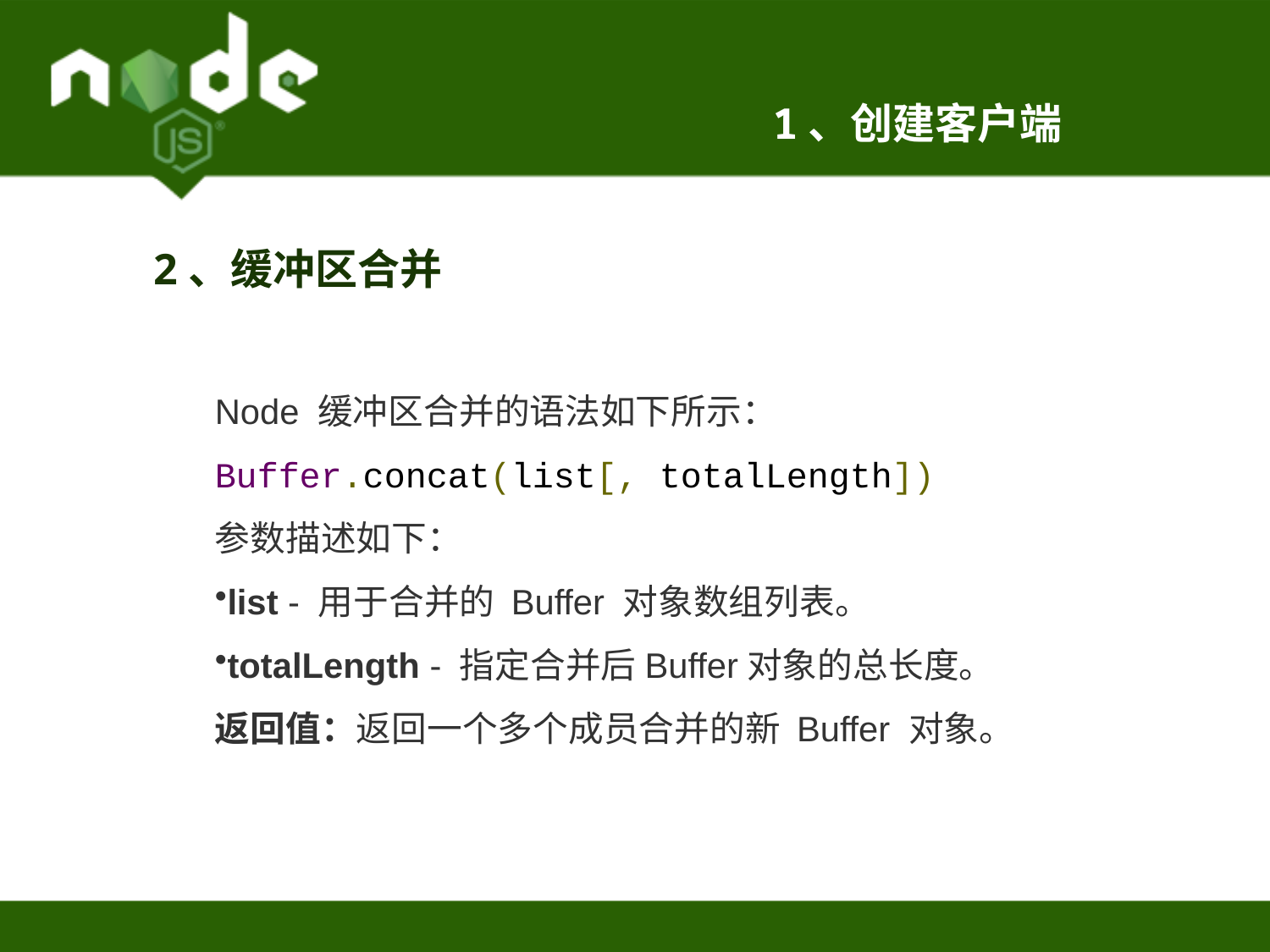

1、创建客户端
2、缓冲区合并
Node 缓冲区合并的语法如下所示：
Buffer.concat(list[, totalLength])
参数描述如下：
list - 用于合并的 Buffer 对象数组列表。
totalLength - 指定合并后Buffer对象的总长度。
返回值：返回一个多个成员合并的新 Buffer 对象。